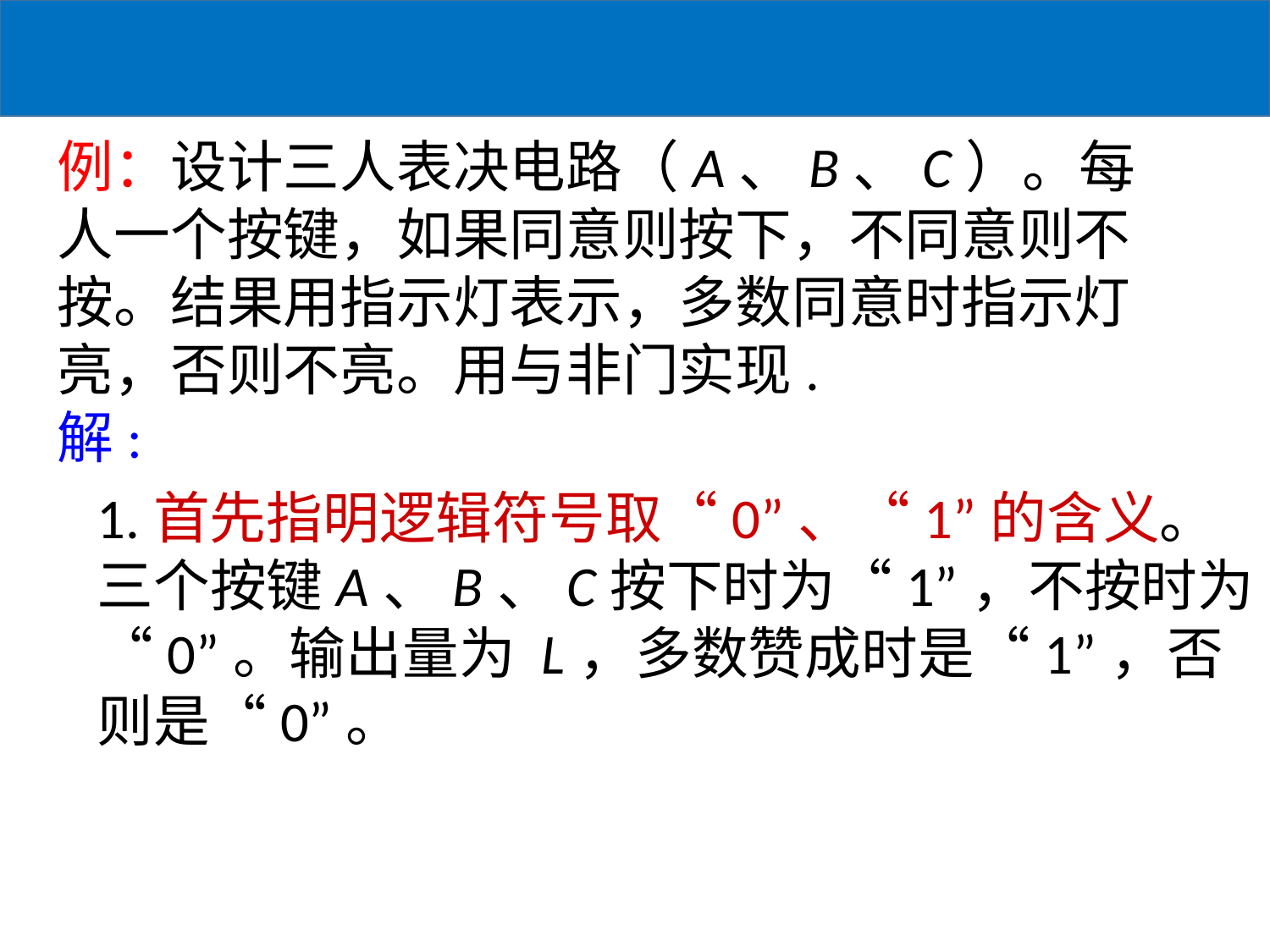

#
例：设计三人表决电路（A、B、C）。每人一个按键，如果同意则按下，不同意则不按。结果用指示灯表示，多数同意时指示灯亮，否则不亮。用与非门实现.
解:
1.首先指明逻辑符号取“0”、“1”的含义。三个按键A、B、C按下时为“1”，不按时为“0”。输出量为 L，多数赞成时是“1”，否则是“0”。